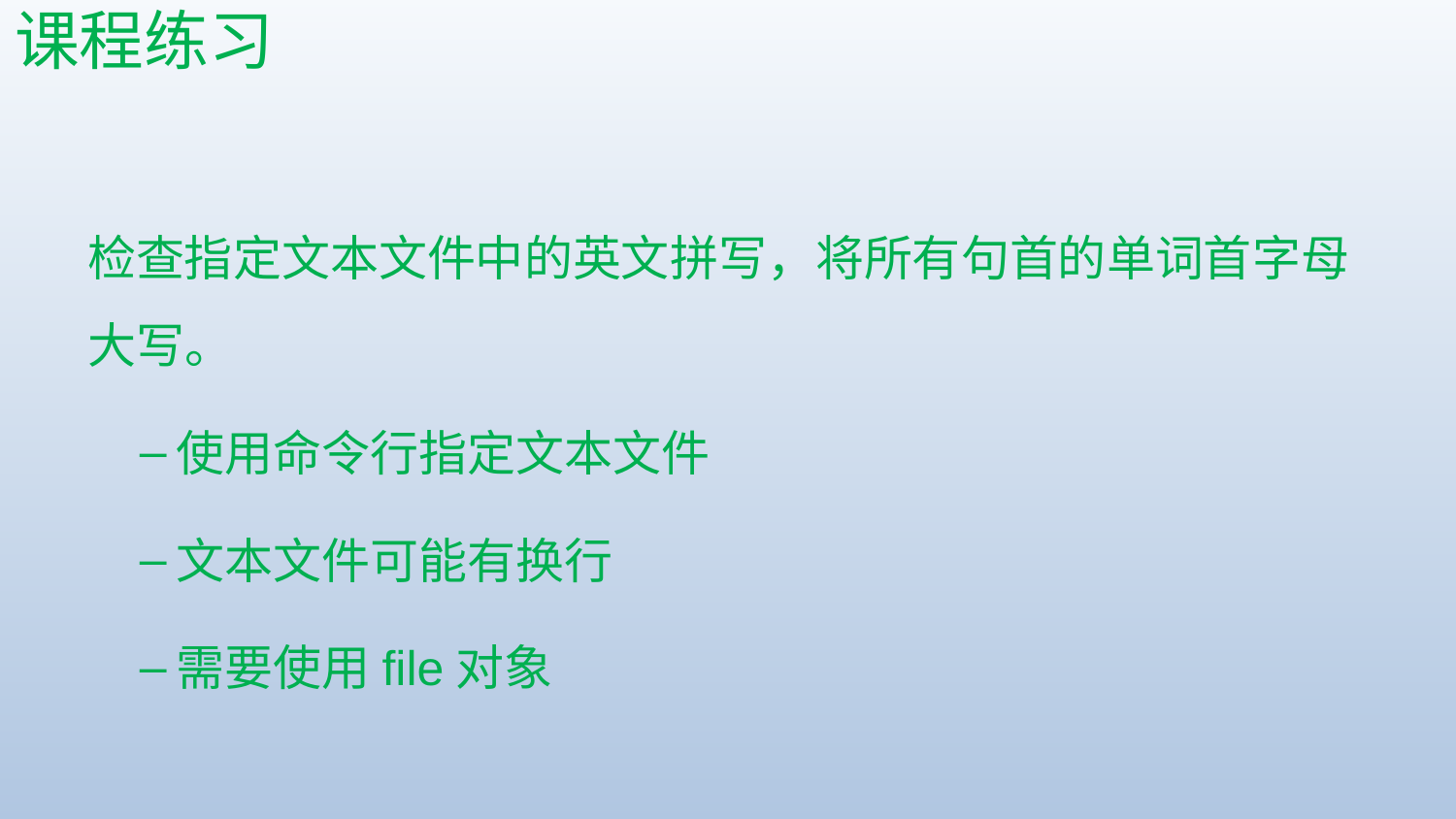

# 课程练习
检查指定文本文件中的英文拼写，将所有句首的单词首字母大写。
使用命令行指定文本文件
文本文件可能有换行
需要使用file对象

90